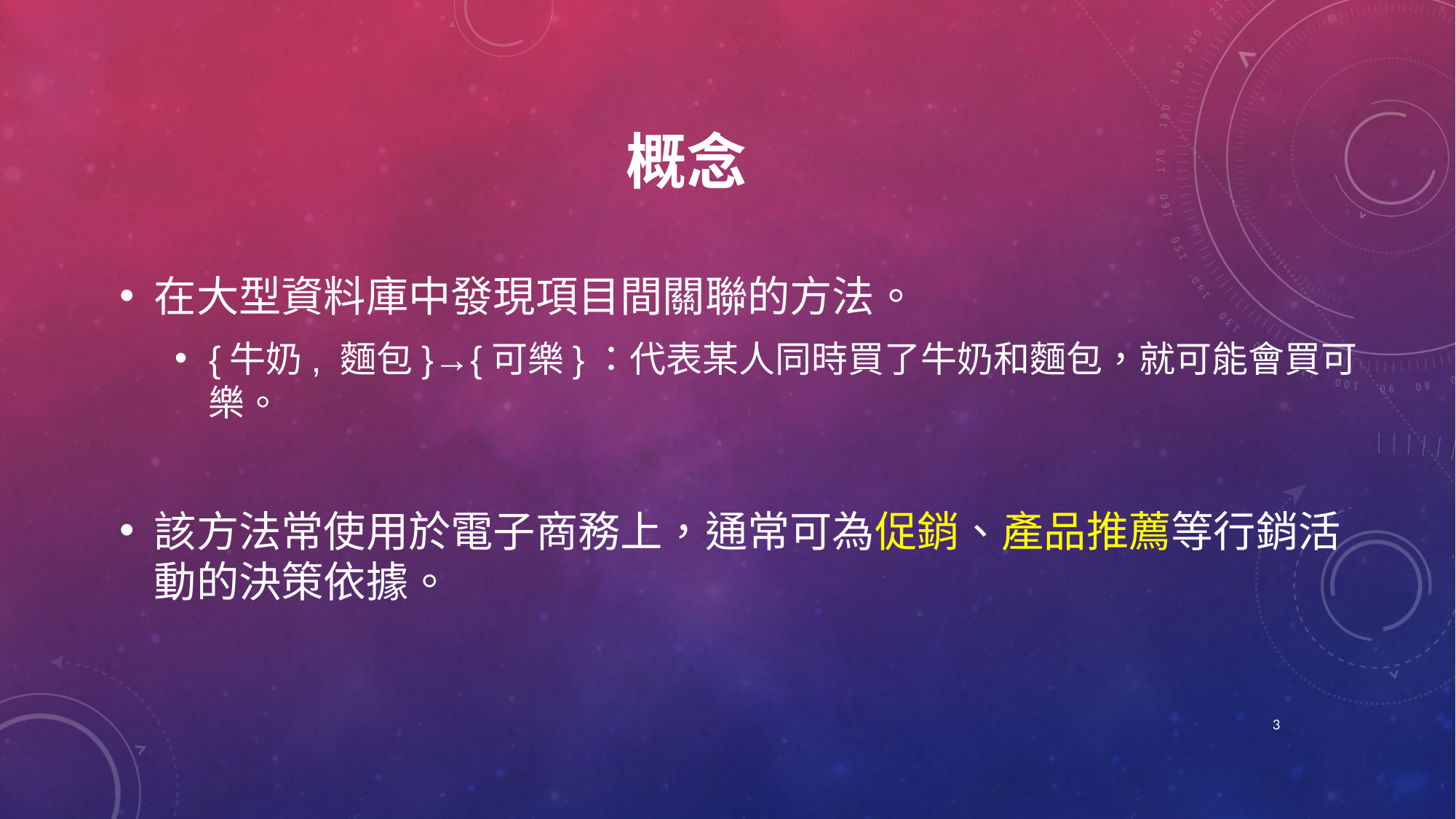

# 概念
在大型資料庫中發現項目間關聯的方法。
{牛奶, 麵包}→{可樂}：代表某人同時買了牛奶和麵包，就可能會買可樂。

該方法常使用於電子商務上，通常可為促銷、產品推薦等行銷活動的決策依據。

3